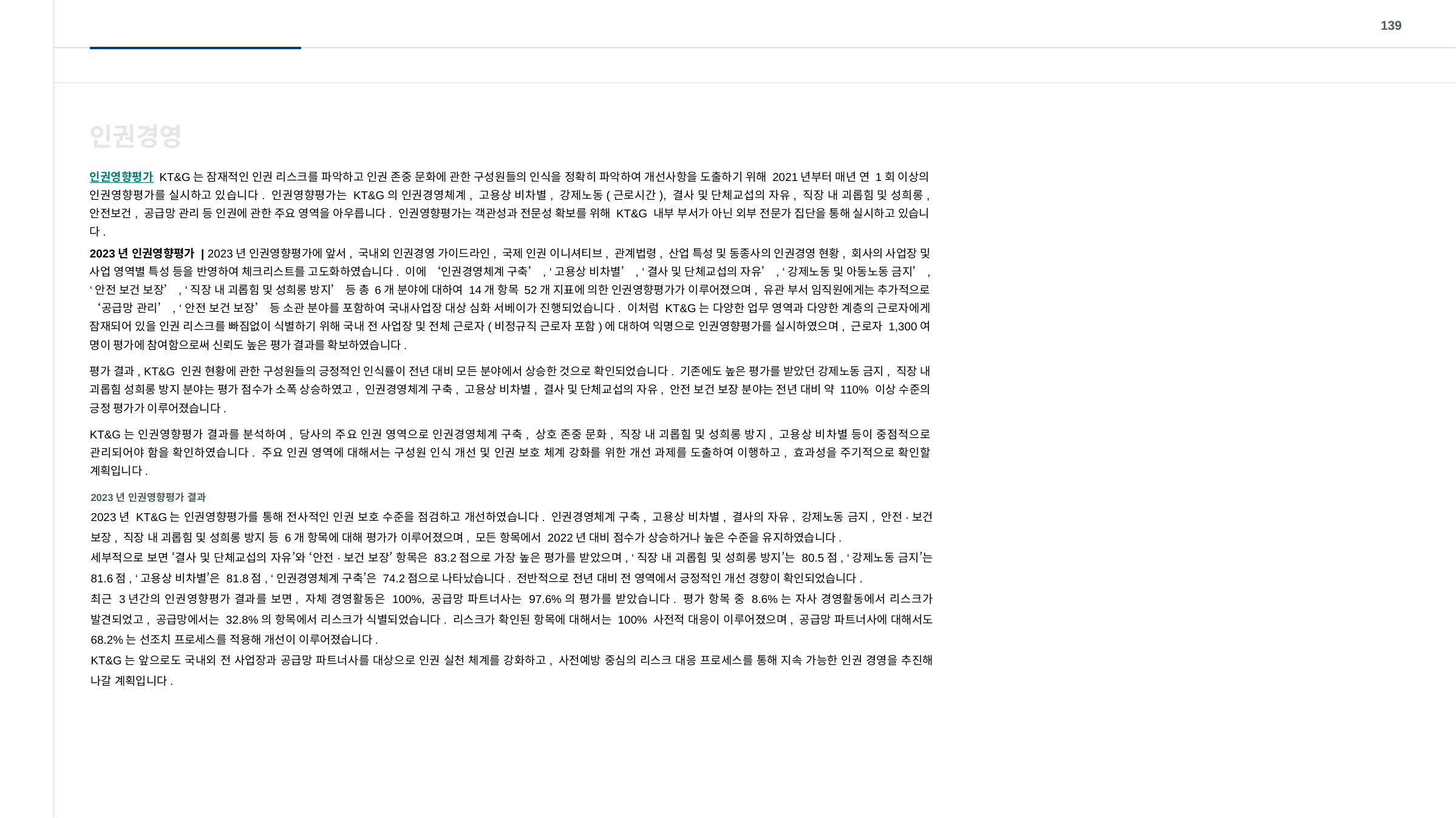

139
인권경영
인권영향평가 KT&G는 잠재적인 인권 리스크를 파악하고 인권 존중 문화에 관한 구성원들의 인식을 정확히 파악하여 개선사항을 도출하기 위해 2021년부터 매년 연 1회 이상의 인권영향평가를 실시하고 있습니다. 인권영향평가는 KT&G의 인권경영체계, 고용상 비차별, 강제노동(근로시간), 결사 및 단체교섭의 자유, 직장 내 괴롭힘 및 성희롱, 안전보건, 공급망 관리 등 인권에 관한 주요 영역을 아우릅니다. 인권영향평가는 객관성과 전문성 확보를 위해 KT&G 내부 부서가 아닌 외부 전문가 집단을 통해 실시하고 있습니다.
2023년 인권영향평가 | 2023년 인권영향평가에 앞서, 국내외 인권경영 가이드라인, 국제 인권 이니셔티브, 관계법령, 산업 특성 및 동종사의 인권경영 현황, 회사의 사업장 및 사업 영역별 특성 등을 반영하여 체크리스트를 고도화하였습니다. 이에 ‘인권경영체계 구축’, ‘고용상 비차별’, ‘결사 및 단체교섭의 자유’, ‘강제노동 및 아동노동 금지’, ‘안전 보건 보장’, ‘직장 내 괴롭힘 및 성희롱 방지’ 등 총 6개 분야에 대하여 14개 항목 52개 지표에 의한 인권영향평가가 이루어졌으며, 유관 부서 임직원에게는 추가적으로 ‘공급망 관리’, ‘안전 보건 보장’ 등 소관 분야를 포함하여 국내사업장 대상 심화 서베이가 진행되었습니다. 이처럼 KT&G는 다양한 업무 영역과 다양한 계층의 근로자에게 잠재되어 있을 인권 리스크를 빠짐없이 식별하기 위해 국내 전 사업장 및 전체 근로자(비정규직 근로자 포함)에 대하여 익명으로 인권영향평가를 실시하였으며, 근로자 1,300여 명이 평가에 참여함으로써 신뢰도 높은 평가 결과를 확보하였습니다.
평가 결과, KT&G 인권 현황에 관한 구성원들의 긍정적인 인식률이 전년 대비 모든 분야에서 상승한 것으로 확인되었습니다. 기존에도 높은 평가를 받았던 강제노동 금지, 직장 내 괴롭힘 성희롱 방지 분야는 평가 점수가 소폭 상승하였고, 인권경영체계 구축, 고용상 비차별, 결사 및 단체교섭의 자유, 안전 보건 보장 분야는 전년 대비 약 110% 이상 수준의 긍정 평가가 이루어졌습니다.
KT&G는 인권영향평가 결과를 분석하여, 당사의 주요 인권 영역으로 인권경영체계 구축, 상호 존중 문화, 직장 내 괴롭힘 및 성희롱 방지, 고용상 비차별 등이 중점적으로 관리되어야 함을 확인하였습니다. 주요 인권 영역에 대해서는 구성원 인식 개선 및 인권 보호 체계 강화를 위한 개선 과제를 도출하여 이행하고, 효과성을 주기적으로 확인할 계획입니다.
2023년 인권영향평가 결과
2023년 KT&G는 인권영향평가를 통해 전사적인 인권 보호 수준을 점검하고 개선하였습니다. 인권경영체계 구축, 고용상 비차별, 결사의 자유, 강제노동 금지, 안전·보건 보장, 직장 내 괴롭힘 및 성희롱 방지 등 6개 항목에 대해 평가가 이루어졌으며, 모든 항목에서 2022년 대비 점수가 상승하거나 높은 수준을 유지하였습니다.
세부적으로 보면 ‘결사 및 단체교섭의 자유’와 ‘안전·보건 보장’ 항목은 83.2점으로 가장 높은 평가를 받았으며, ‘직장 내 괴롭힘 및 성희롱 방지’는 80.5점, ‘강제노동 금지’는 81.6점, ‘고용상 비차별’은 81.8점, ‘인권경영체계 구축’은 74.2점으로 나타났습니다. 전반적으로 전년 대비 전 영역에서 긍정적인 개선 경향이 확인되었습니다.
최근 3년간의 인권영향평가 결과를 보면, 자체 경영활동은 100%, 공급망 파트너사는 97.6%의 평가를 받았습니다. 평가 항목 중 8.6%는 자사 경영활동에서 리스크가 발견되었고, 공급망에서는 32.8%의 항목에서 리스크가 식별되었습니다. 리스크가 확인된 항목에 대해서는 100% 사전적 대응이 이루어졌으며, 공급망 파트너사에 대해서도 68.2%는 선조치 프로세스를 적용해 개선이 이루어졌습니다.
KT&G는 앞으로도 국내외 전 사업장과 공급망 파트너사를 대상으로 인권 실천 체계를 강화하고, 사전예방 중심의 리스크 대응 프로세스를 통해 지속 가능한 인권 경영을 추진해 나갈 계획입니다.